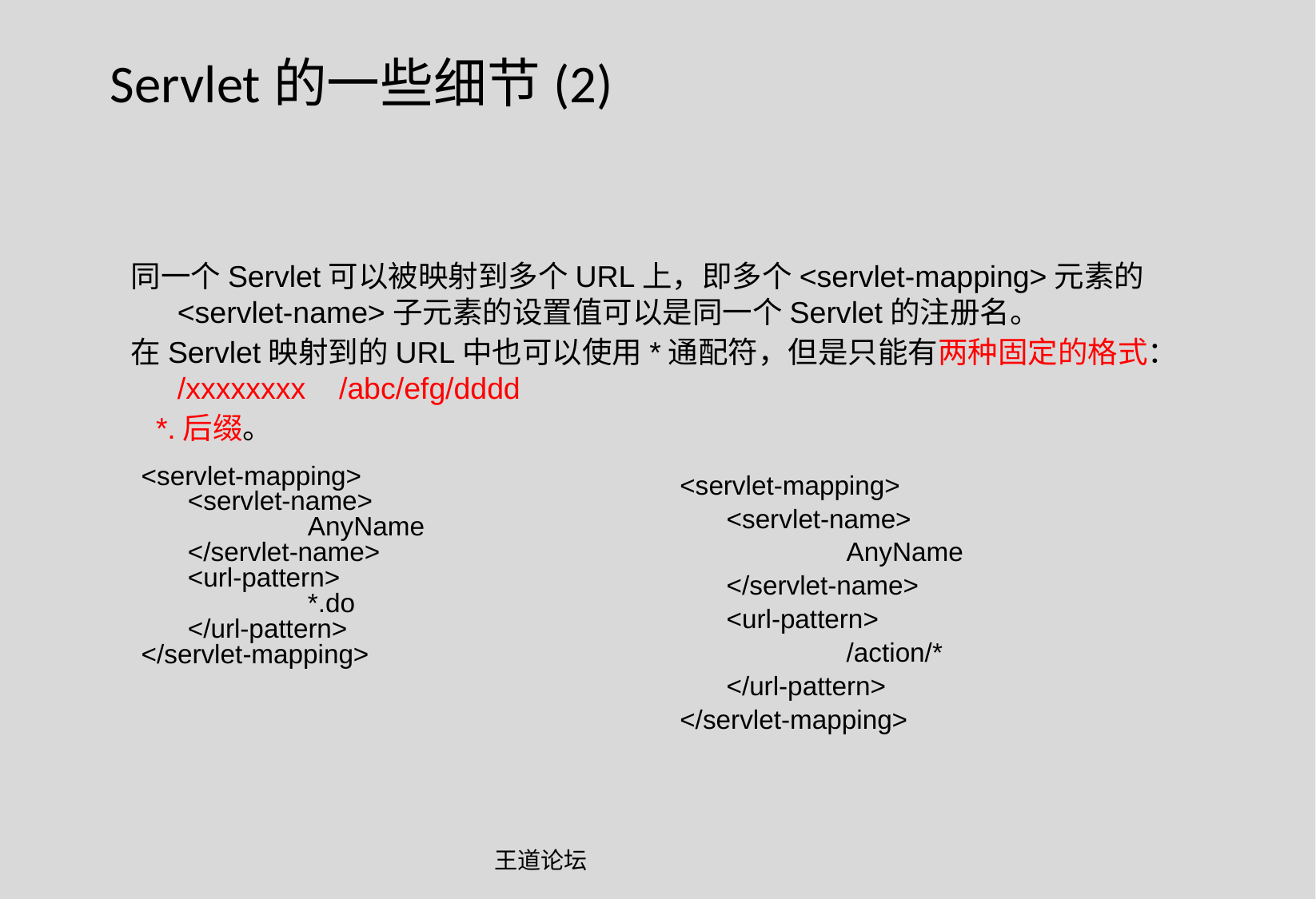

Servlet的一些细节(2)
同一个Servlet可以被映射到多个URL上，即多个<servlet-mapping>元素的<servlet-name>子元素的设置值可以是同一个Servlet的注册名。
在Servlet映射到的URL中也可以使用*通配符，但是只能有两种固定的格式：   /xxxxxxxx    /abc/efg/dddd
   *.后缀。
<servlet-mapping>
	<servlet-name>
		AnyName
	</servlet-name>
	<url-pattern>
		*.do
	</url-pattern>
</servlet-mapping>
<servlet-mapping>
	<servlet-name>
		AnyName
	</servlet-name>
	<url-pattern>
		/action/*
	</url-pattern>
</servlet-mapping>
王道论坛